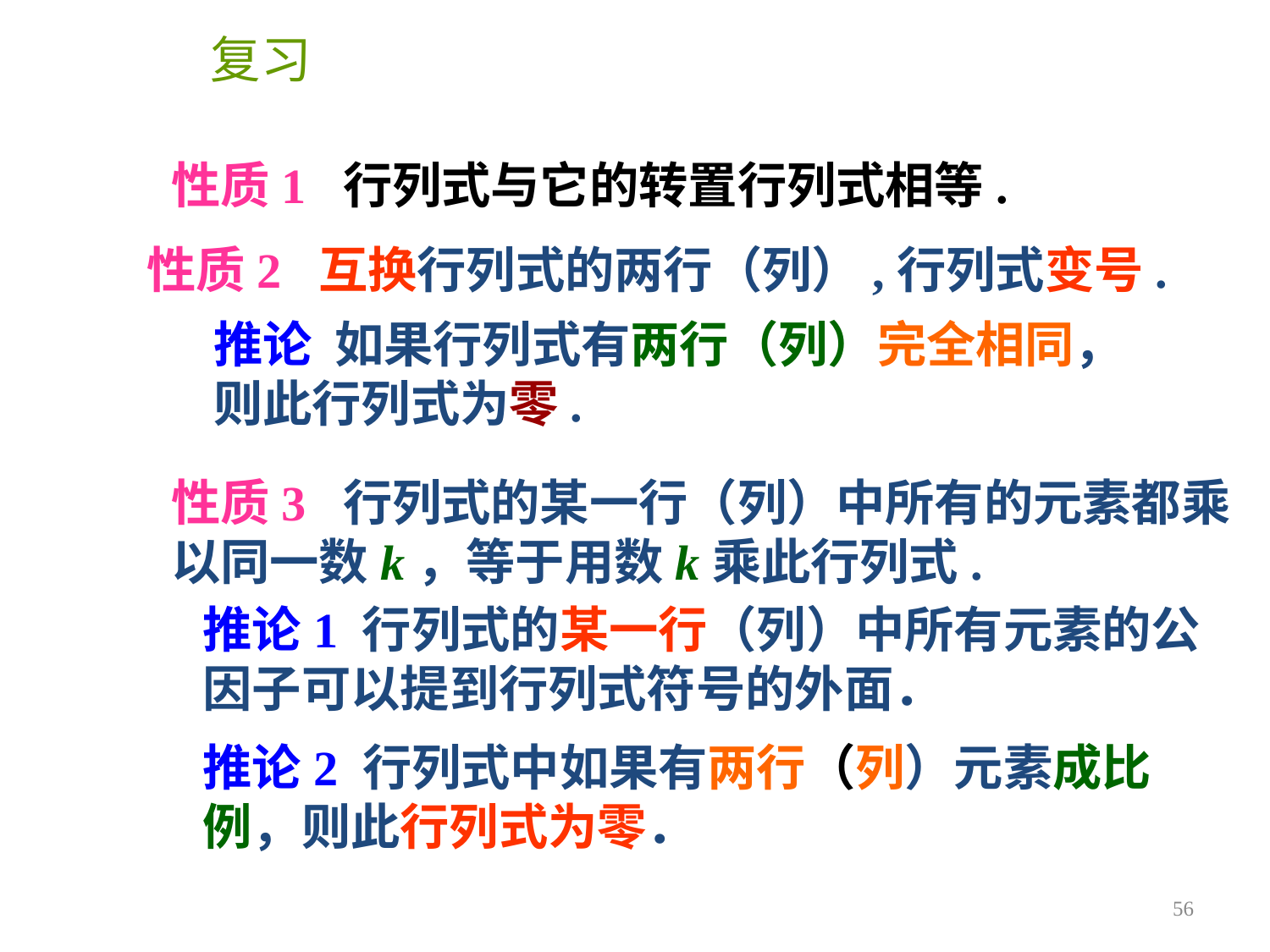

# 复习
性质1  行列式与它的转置行列式相等.
性质2  互换行列式的两行（列）,行列式变号.
推论  如果行列式有两行（列）完全相同，则此行列式为零.
性质3  行列式的某一行（列）中所有的元素都乘以同一数k，等于用数k乘此行列式.
推论1 行列式的某一行（列）中所有元素的公因子可以提到行列式符号的外面．
推论2 行列式中如果有两行（列）元素成比例，则此行列式为零．
56